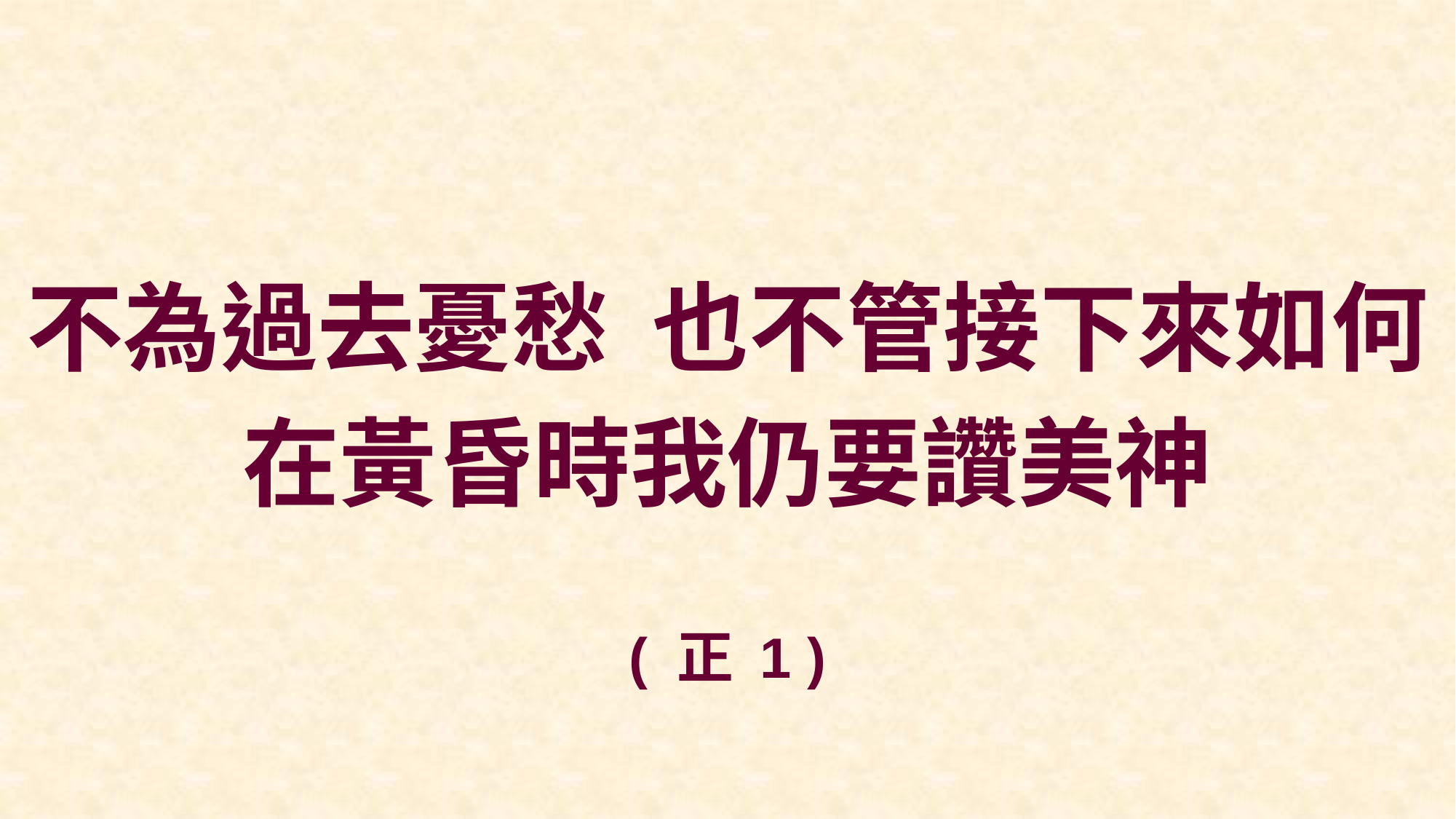

不為過去憂愁  也不管接下來如何
在黃昏時我仍要讚美神
( 正 1 )